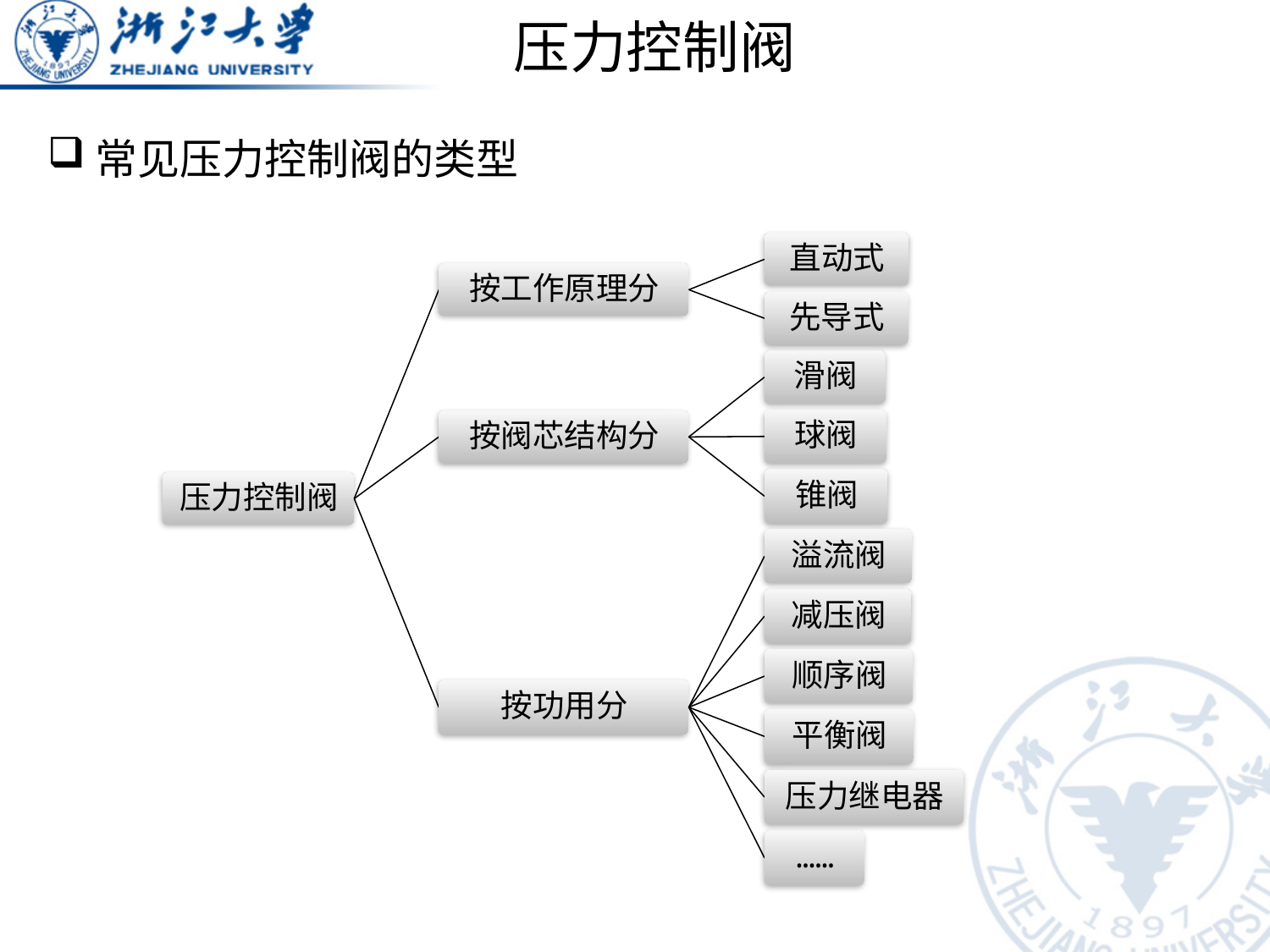

# 压力控制阀
常见压力控制阀的类型
压力控制阀

按工作原理分

直动式

先导式

按阀芯结构分

滑阀

球阀

锥阀

按功用分

溢流阀

减压阀

顺序阀

平衡阀

压力继电器

……